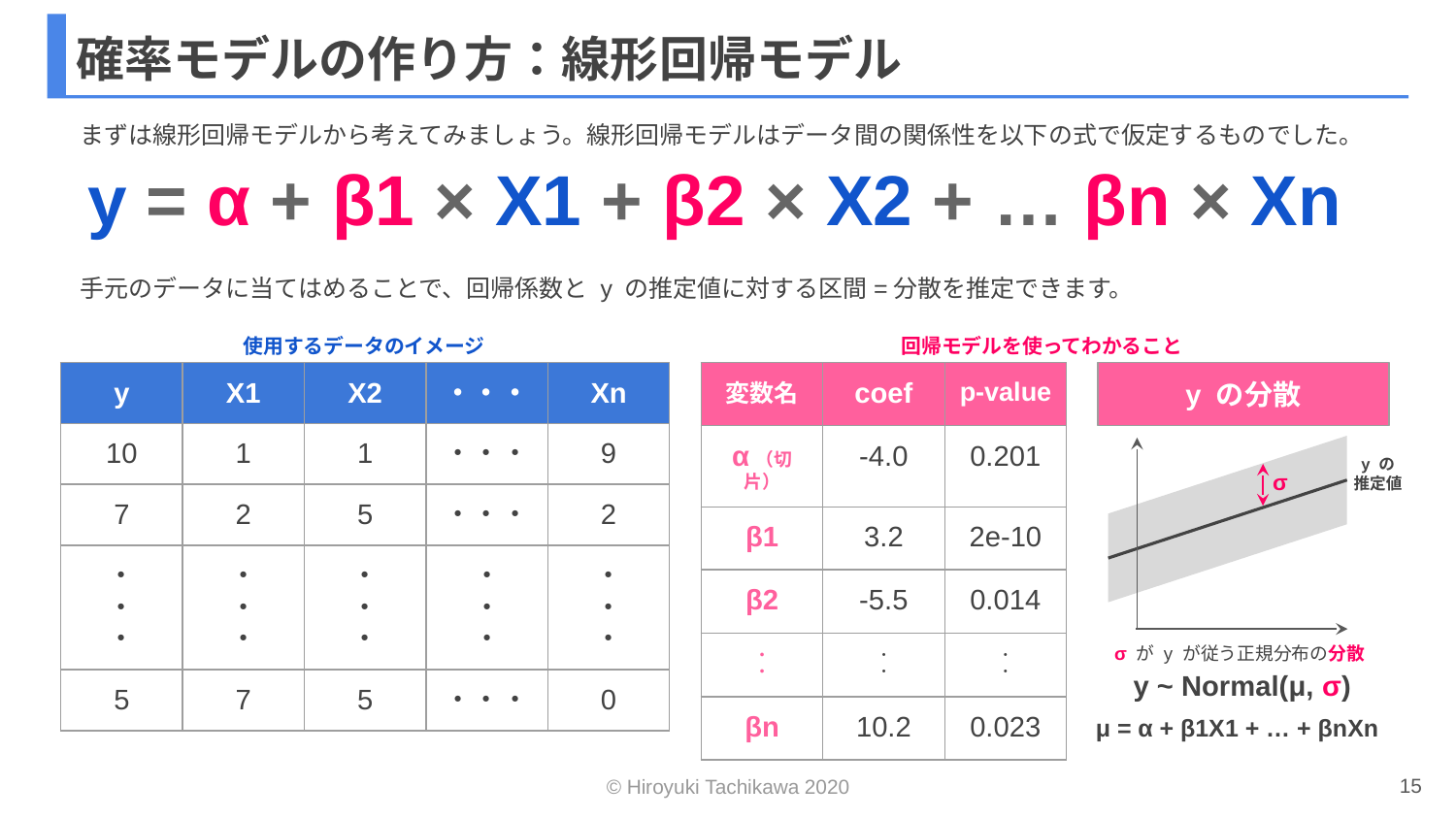

# 確率モデルの作り方：線形回帰モデル
まずは線形回帰モデルから考えてみましょう。線形回帰モデルはデータ間の関係性を以下の式で仮定するものでした。
y = α + β1 × X1 + β2 × X2 + … βn × Xn
手元のデータに当てはめることで、回帰係数と y の推定値に対する区間=分散を推定できます。
回帰モデルを使ってわかること
使用するデータのイメージ
| y | X1 | X2 | ・・・ | Xn |
| --- | --- | --- | --- | --- |
| 10 | 1 | 1 | ・・・ | 9 |
| 7 | 2 | 5 | ・・・ | 2 |
| ・ ・ ・ | ・ ・ ・ | ・ ・ ・ | ・ ・ ・ | ・ ・ ・ |
| 5 | 7 | 5 | ・・・ | 0 |
| 変数名 | coef | p-value |
| --- | --- | --- |
| α（切片） | -4.0 | 0.201 |
| β1 | 3.2 | 2e-10 |
| β2 | -5.5 | 0.014 |
| ・ ・ | ・ ・ | ・ ・ |
| βn | 10.2 | 0.023 |
y の分散

y の
推定値
σ
σ が y が従う正規分布の分散
y ~ Normal(μ, σ)
μ = α + β1X1 + … + βnXn
15